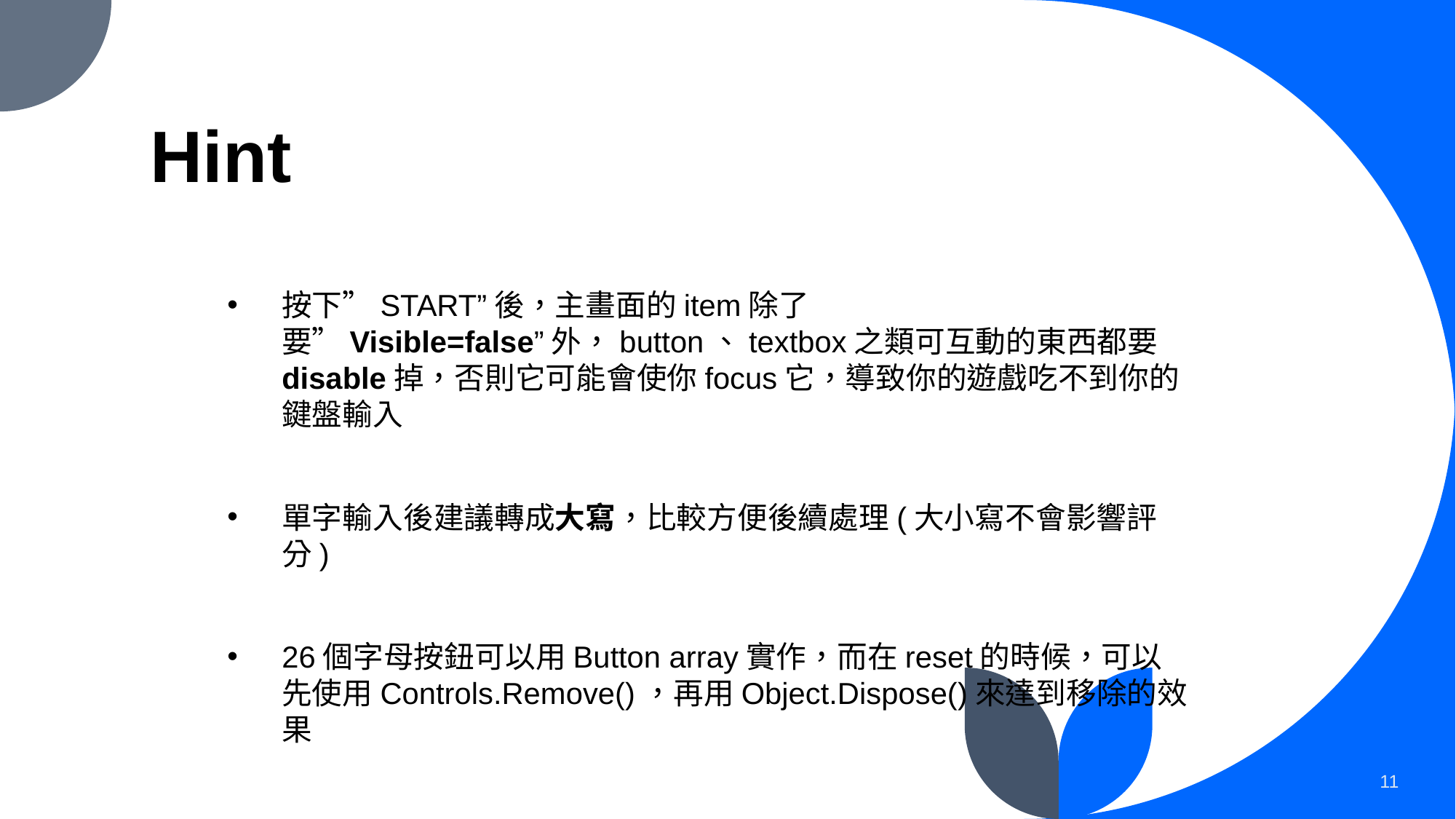

# Hint
按下”START”後，主畫面的item除了要”Visible=false”外，button、textbox之類可互動的東西都要disable掉，否則它可能會使你focus它，導致你的遊戲吃不到你的鍵盤輸入

單字輸入後建議轉成大寫，比較方便後續處理(大小寫不會影響評分)

26個字母按鈕可以用Button array實作，而在reset的時候，可以先使用Controls.Remove()，再用Object.Dispose()來達到移除的效果

11